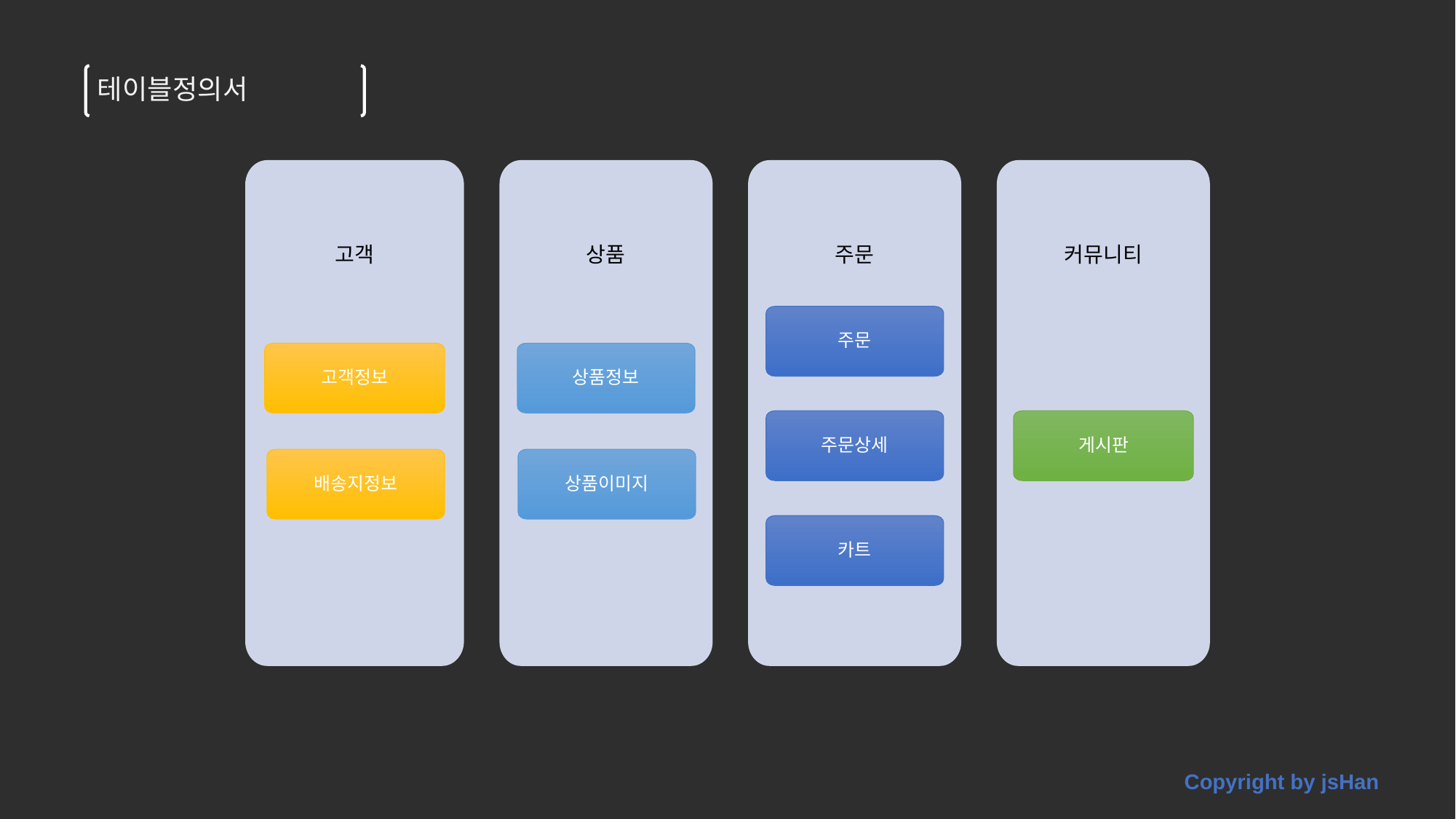

테이블정의서
고객
상품
주문
커뮤니티
주문
고객정보
상품정보
주문상세
게시판
배송지정보
상품이미지
카트